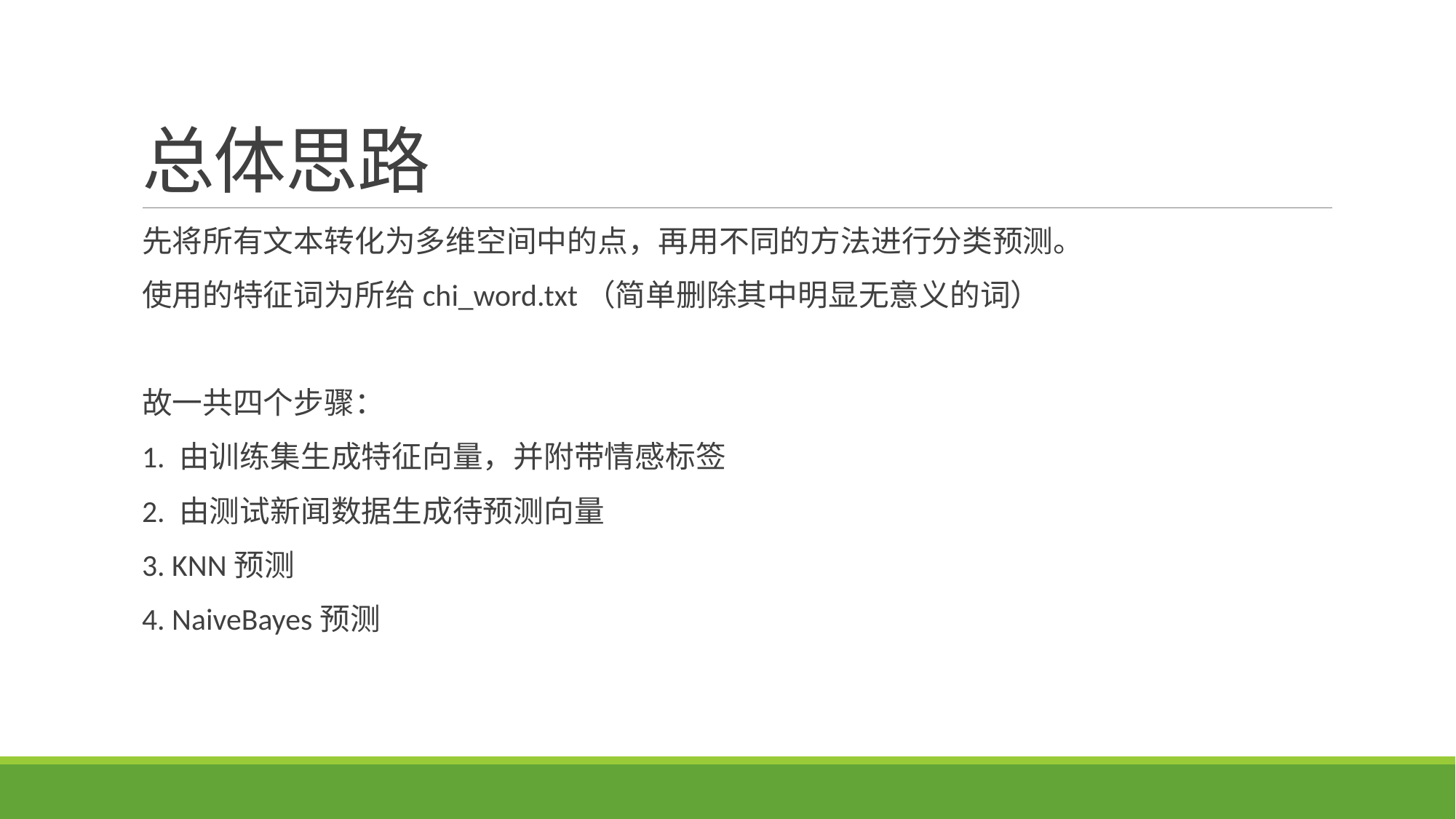

# 总体思路
先将所有文本转化为多维空间中的点，再用不同的方法进行分类预测。
使用的特征词为所给chi_word.txt（简单删除其中明显无意义的词）

故一共四个步骤：
1. 由训练集生成特征向量，并附带情感标签
2. 由测试新闻数据生成待预测向量
3. KNN预测
4. NaiveBayes预测